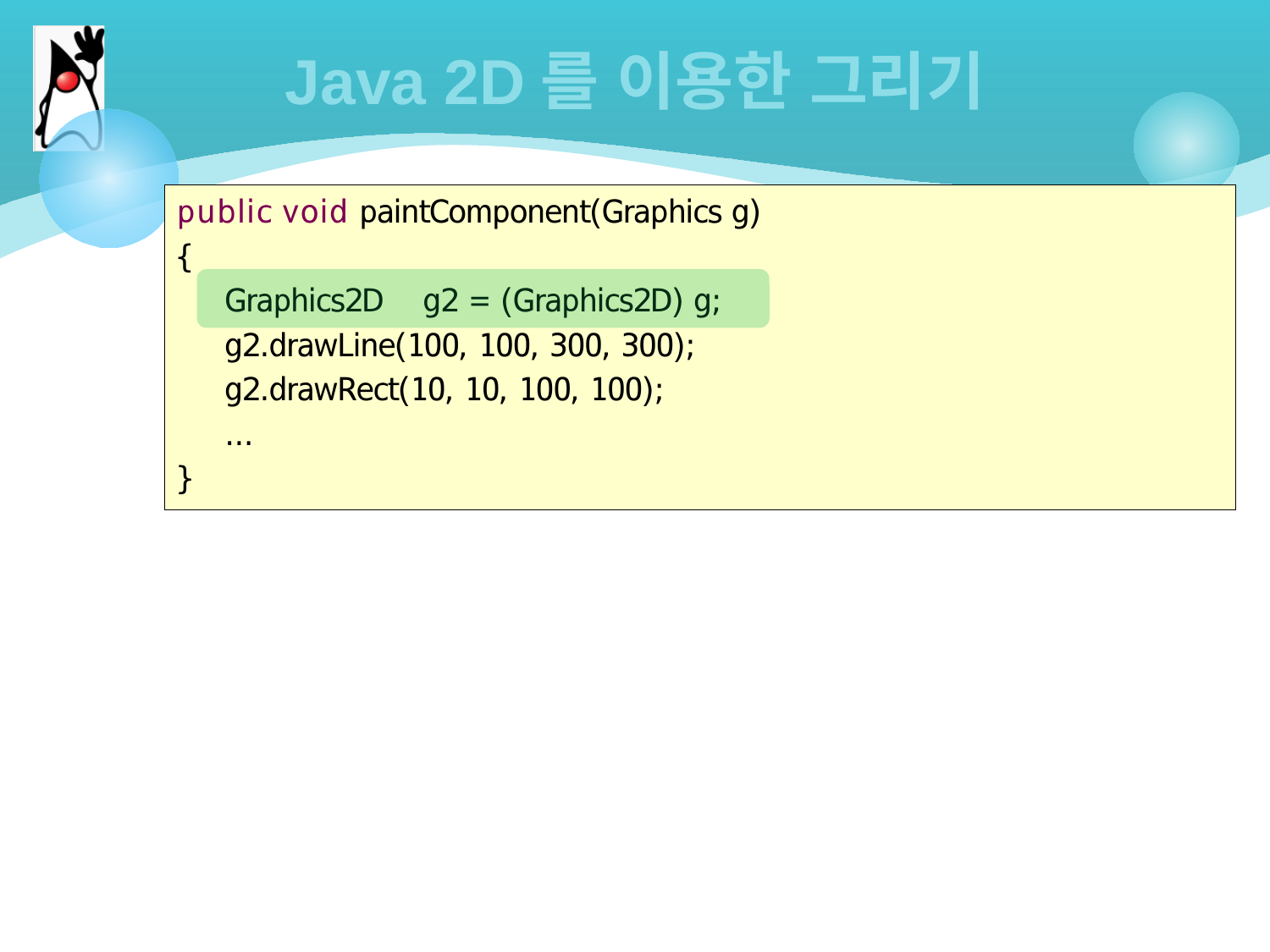

# Java 2D를 이용한 그리기
public void paintComponent(Graphics g)
{
	Graphics2D    g2 = (Graphics2D) g;
	g2.drawLine(100, 100, 300, 300);
	g2.drawRect(10, 10, 100, 100);
	...
}